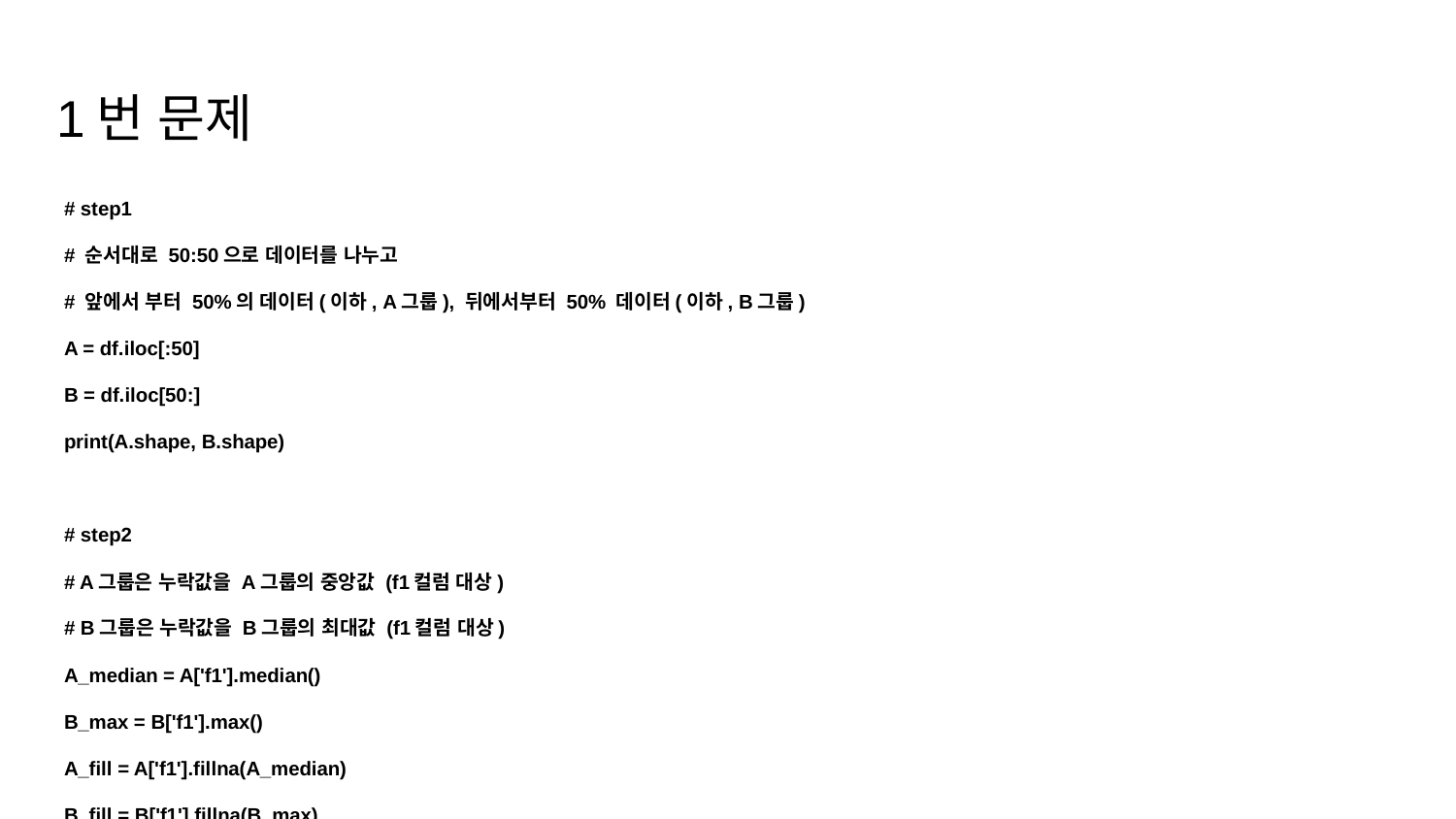

# 1번 문제
# step1
# 순서대로 50:50으로 데이터를 나누고
# 앞에서 부터 50%의 데이터(이하, A그룹), 뒤에서부터 50% 데이터(이하, B그룹)
A = df.iloc[:50]
B = df.iloc[50:]
print(A.shape, B.shape)

# step2
# A그룹은 누락값을 A그룹의 중앙값 (f1컬럼 대상)
# B그룹은 누락값을 B그룹의 최대값 (f1컬럼 대상)
A_median = A['f1'].median()
B_max = B['f1'].max()
A_fill = A['f1'].fillna(A_median)
B_fill = B['f1'].fillna(B_max)
print(A_fill.count(), B_fill.count())

# step3
# A그룹과 B그룹의 표준편차 합 (소수점 첫째자리)
std_sum = A_fill.std() + B_fill.std()
round(std_sum, 1)